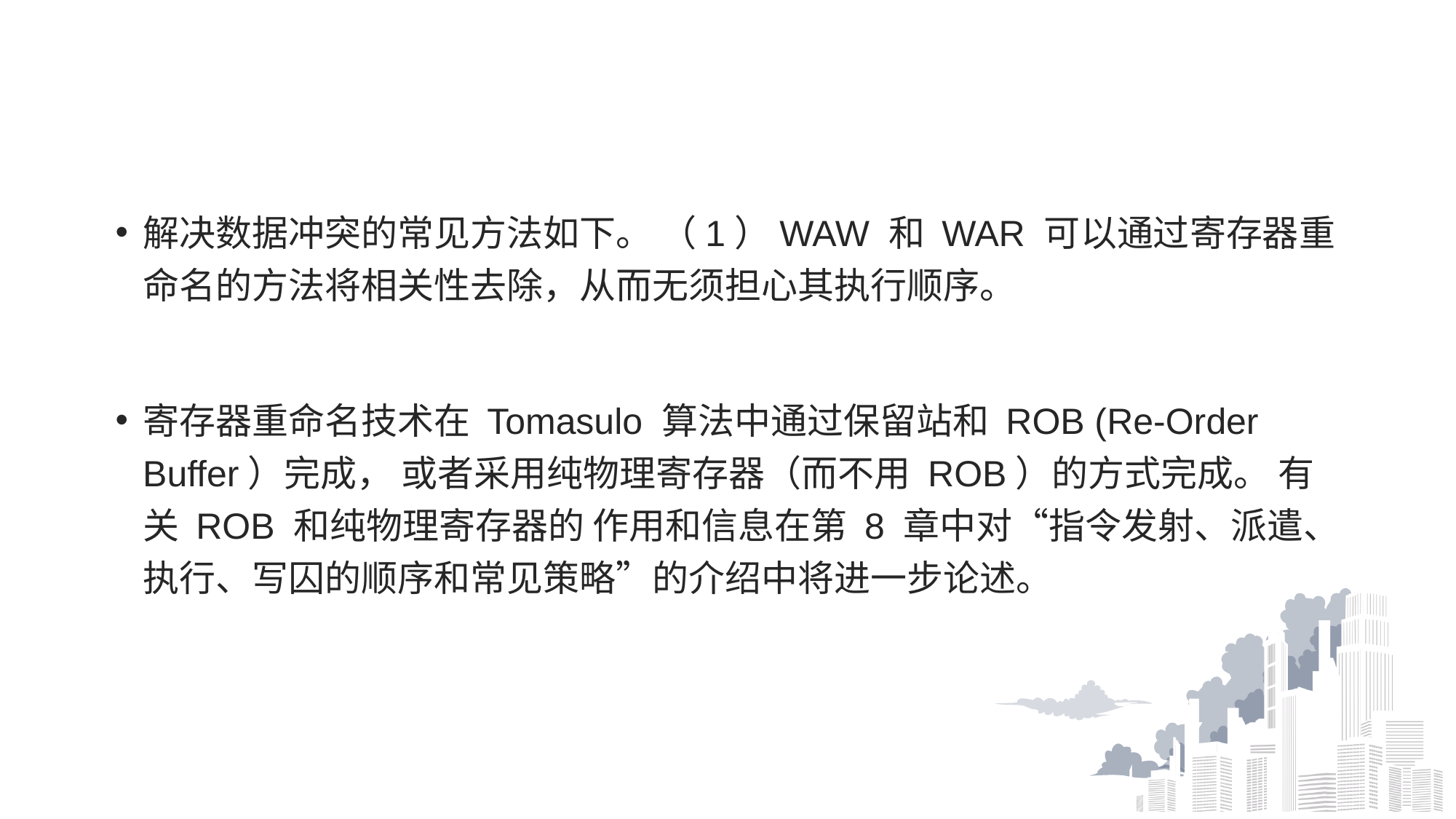

解决数据冲突的常见方法如下。 （1）WAW 和 WAR 可以通过寄存器重命名的方法将相关性去除，从而无须担心其执行顺序。

寄存器重命名技术在 Tomasulo 算法中通过保留站和 ROB (Re-Order Buffer）完成， 或者采用纯物理寄存器（而不用 ROB）的方式完成。 有关 ROB 和纯物理寄存器的 作用和信息在第 8 章中对“指令发射、派遣、执行、写囚的顺序和常见策略”的介绍中将进一步论述。